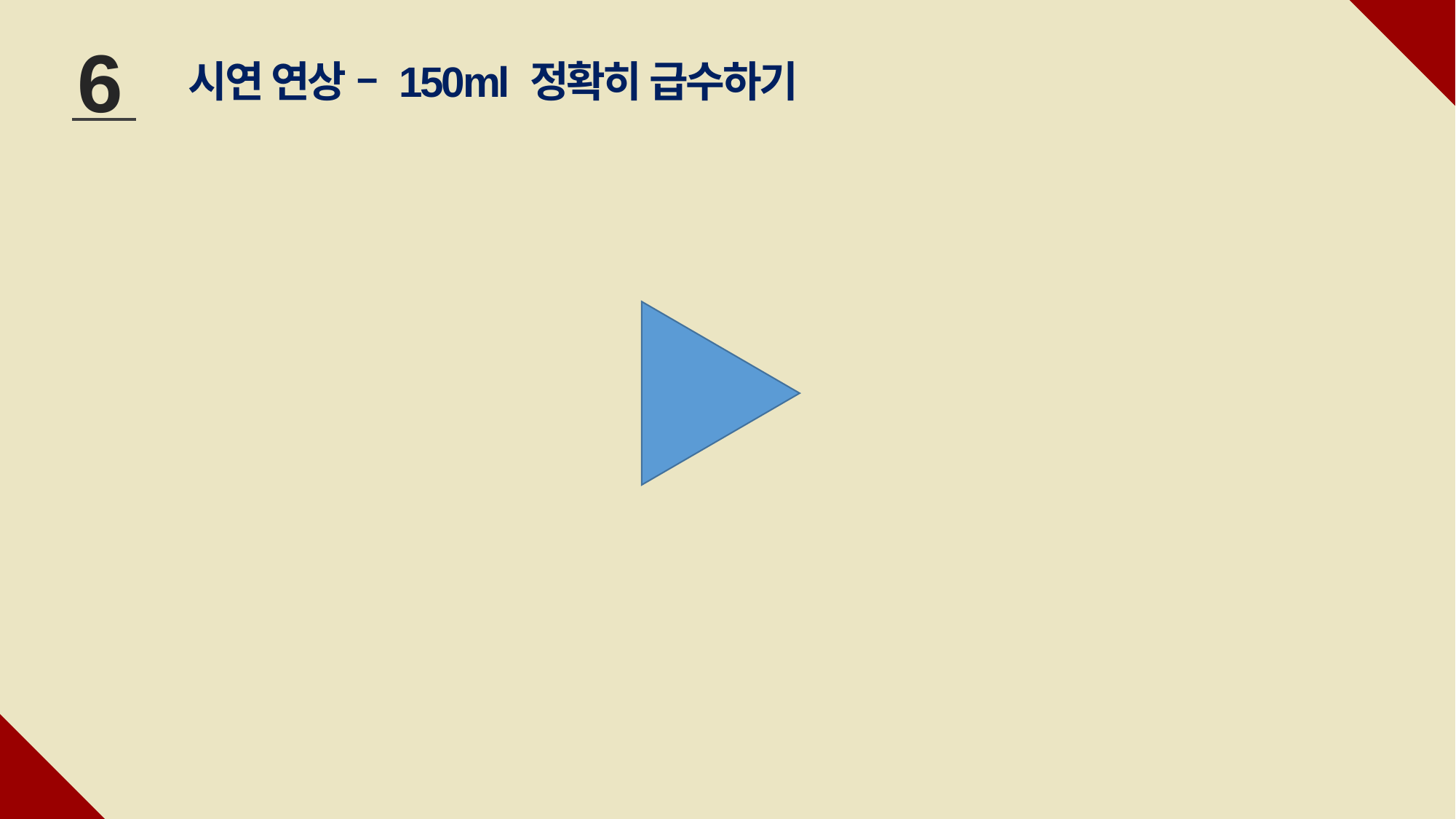

6
시연 연상 – 150ml 정확히 급수하기